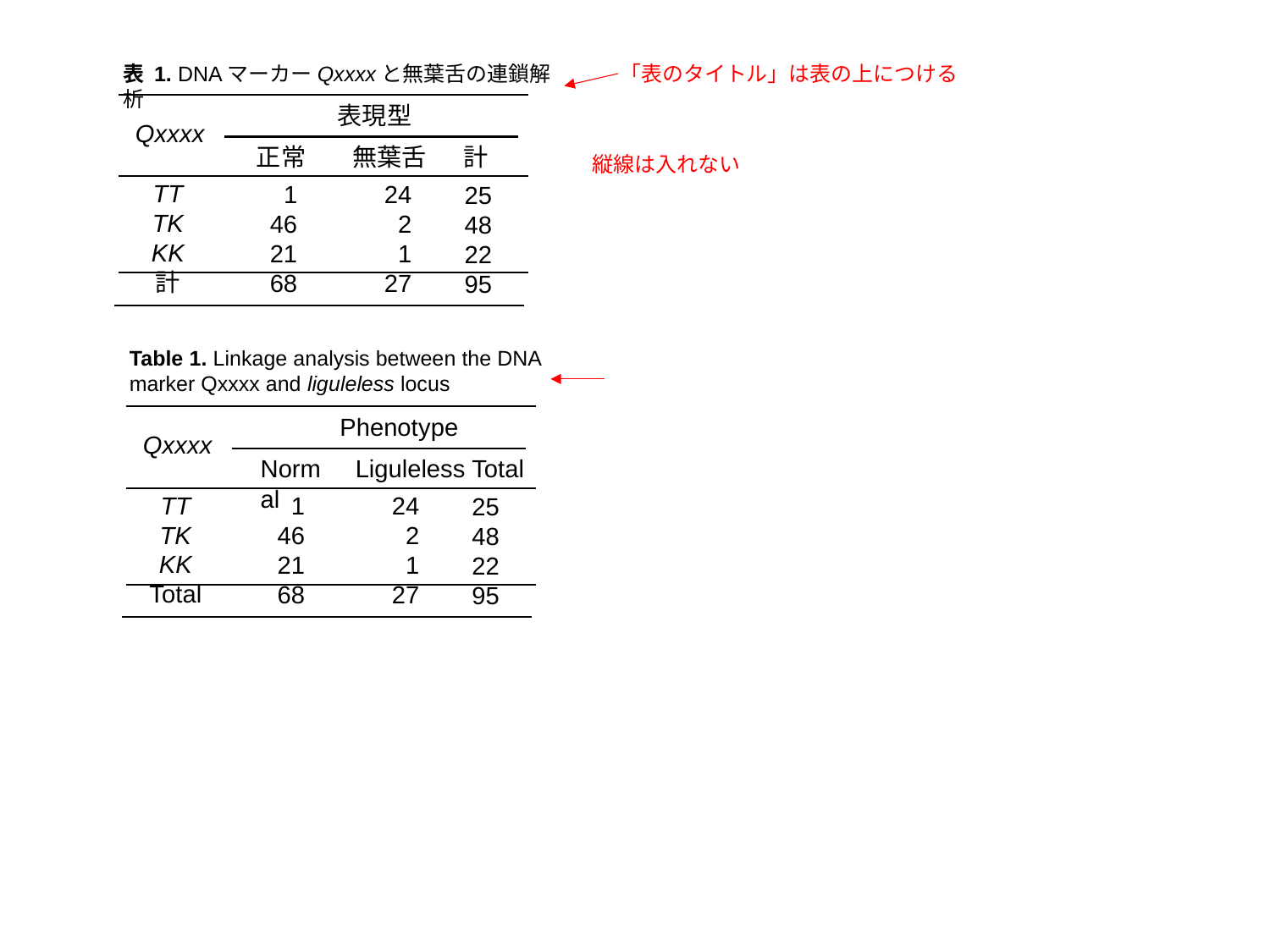

表 1. DNAマーカーQxxxxと無葉舌の連鎖解析
「表のタイトル」は表の上につける
表現型
Qxxxx
正常
無葉舌
計
縦線は入れない
TT
TK
KK
計
1
46
21
68
24
2
1
27
25
48
22
95
Table 1. Linkage analysis between the DNA marker Qxxxx and liguleless locus
Phenotype
Qxxxx
Normal
Liguleless
Total
TT
TK
KK
Total
1
46
21
68
24
2
1
27
25
48
22
95